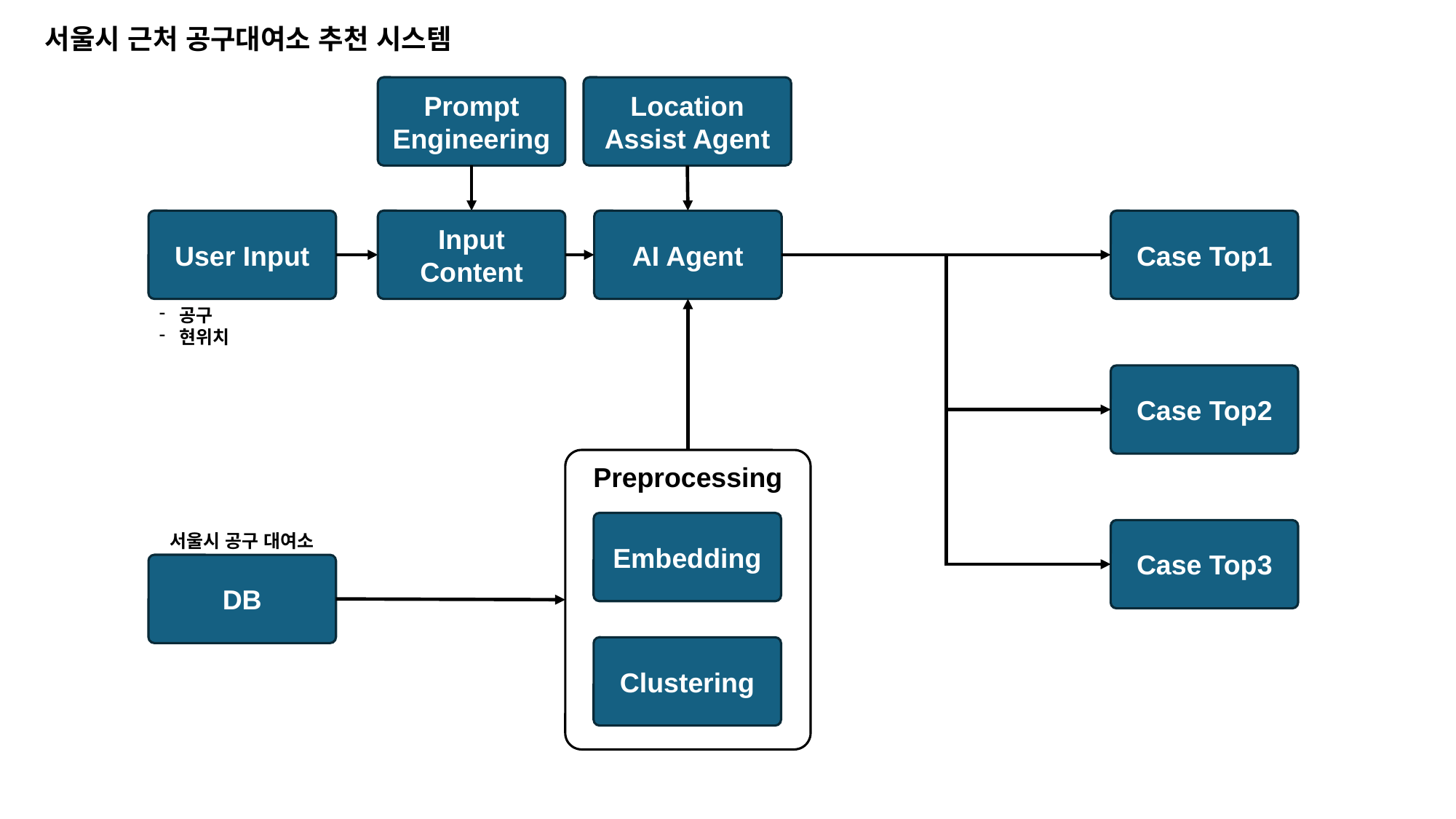

서울시 근처 공구대여소 추천 시스템
Prompt Engineering
Location Assist Agent
Input Content
Case Top1
User Input
AI Agent
공구
현위치
Case Top2
Preprocessing
Embedding
Case Top3
서울시 공구 대여소
DB
Clustering